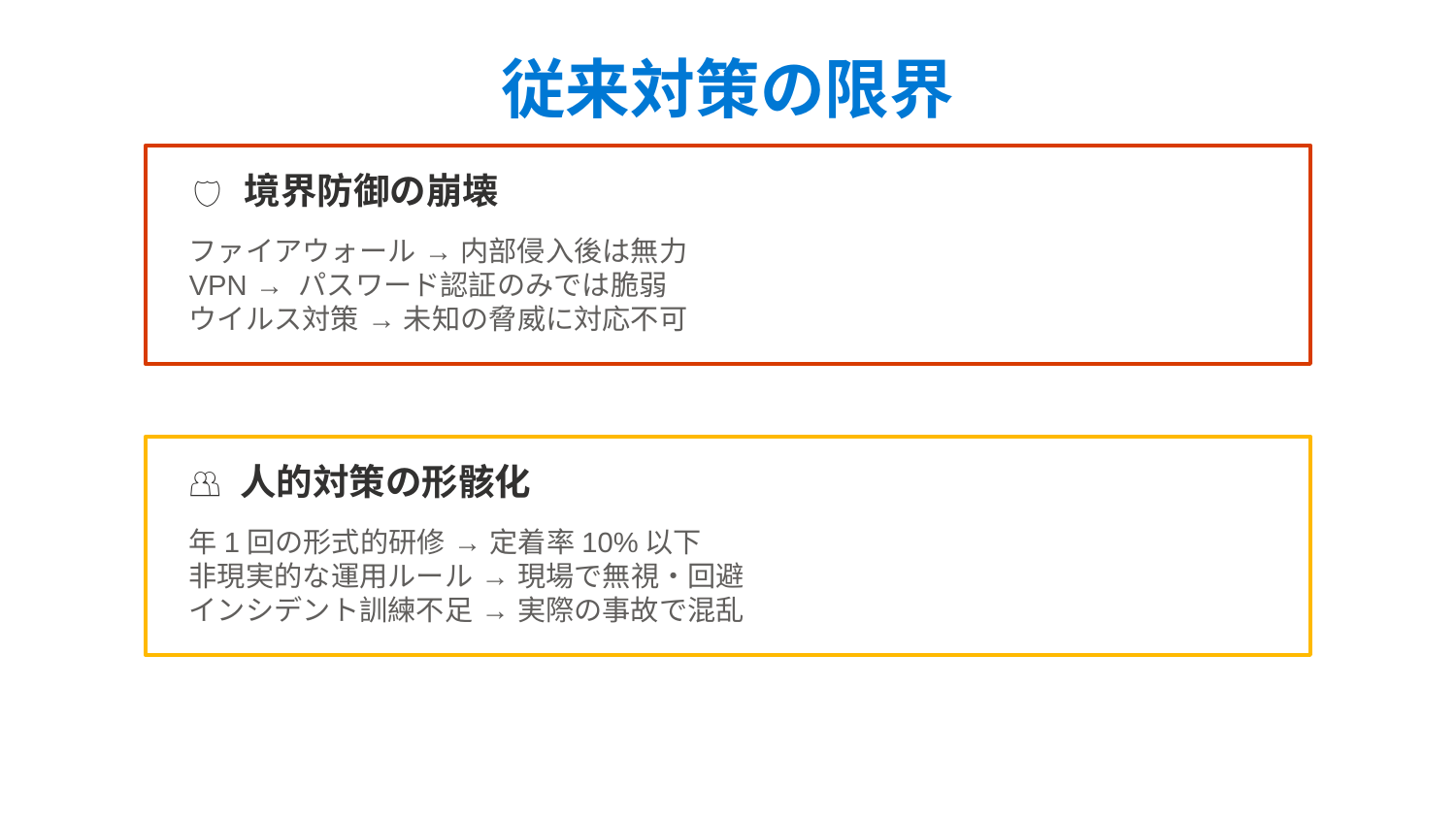

従来対策の限界

🛡️ 境界防御の崩壊
ファイアウォール → 内部侵入後は無力
VPN → パスワード認証のみでは脆弱
ウイルス対策 → 未知の脅威に対応不可

👥 人的対策の形骸化
年1回の形式的研修 → 定着率10%以下
非現実的な運用ルール → 現場で無視・回避
インシデント訓練不足 → 実際の事故で混乱